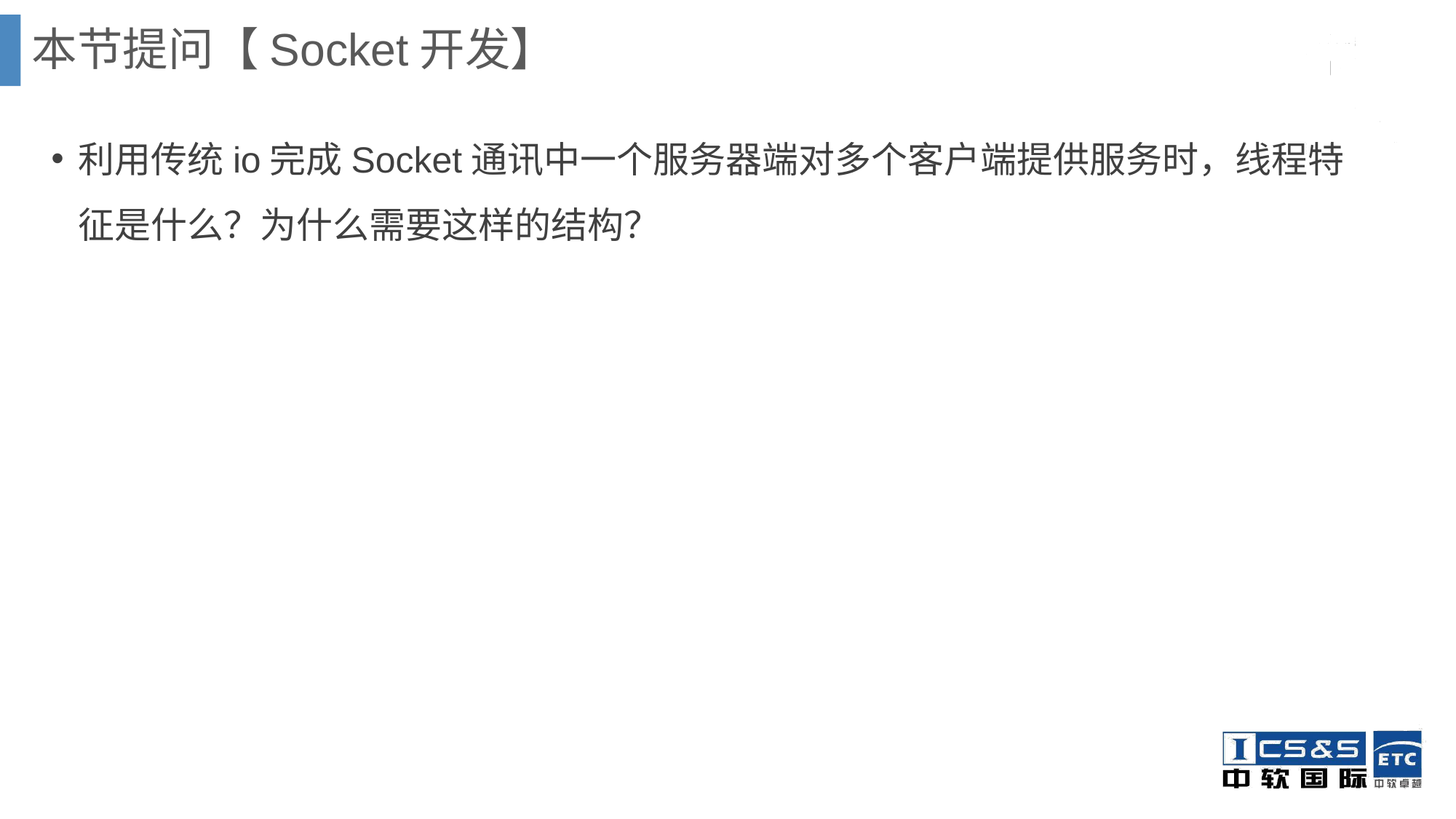

# 本节提问【Socket开发】
利用传统io完成Socket通讯中一个服务器端对多个客户端提供服务时，线程特征是什么？为什么需要这样的结构？